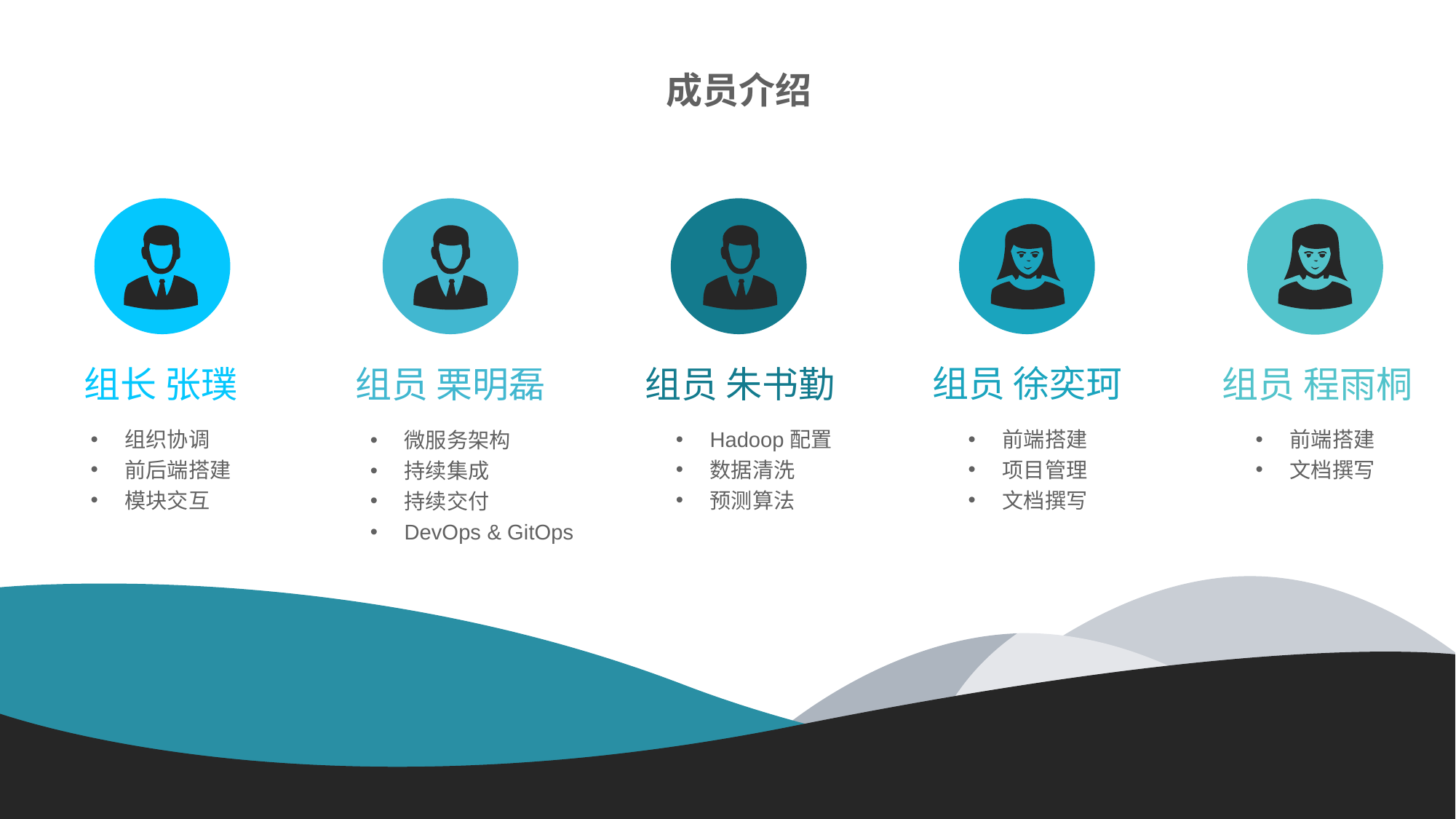

成员介绍

组员 徐奕珂
组长 张璞
组员 栗明磊
组员 朱书勤
组员 程雨桐
组织协调
前后端搭建
模块交互
Hadoop配置
数据清洗
预测算法

前端搭建
项目管理
文档撰写

前端搭建
文档撰写
微服务架构
持续集成
持续交付
DevOps & GitOps

216